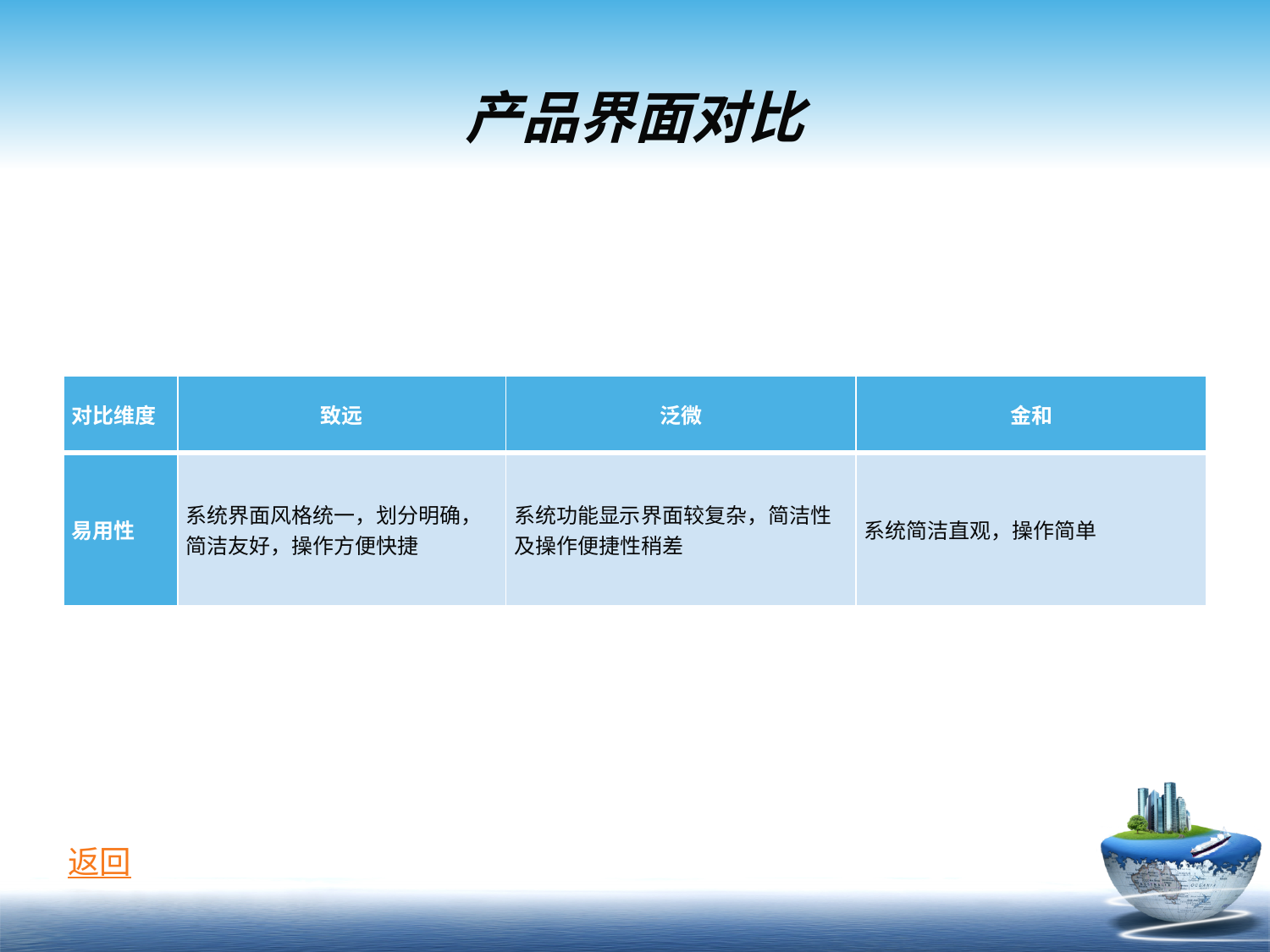

# 产品界面对比
| 对比维度 | 致远 | 泛微 | 金和 |
| --- | --- | --- | --- |
| 易用性 | 系统界面风格统一，划分明确，简洁友好，操作方便快捷 | 系统功能显示界面较复杂，简洁性及操作便捷性稍差 | 系统简洁直观，操作简单 |
返回